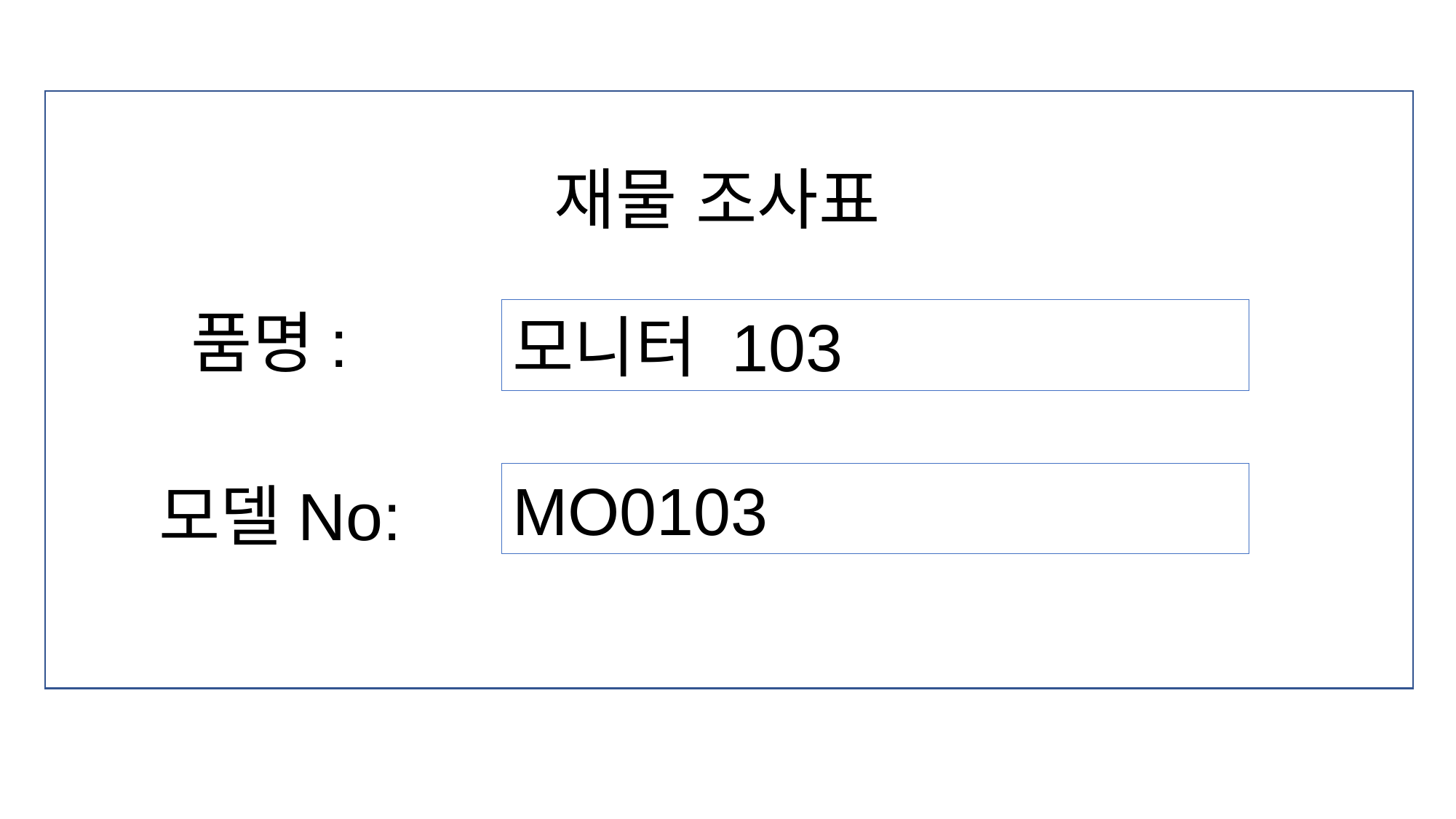

재물 조사표
품명:
모니터 103
MO0103
모델No: